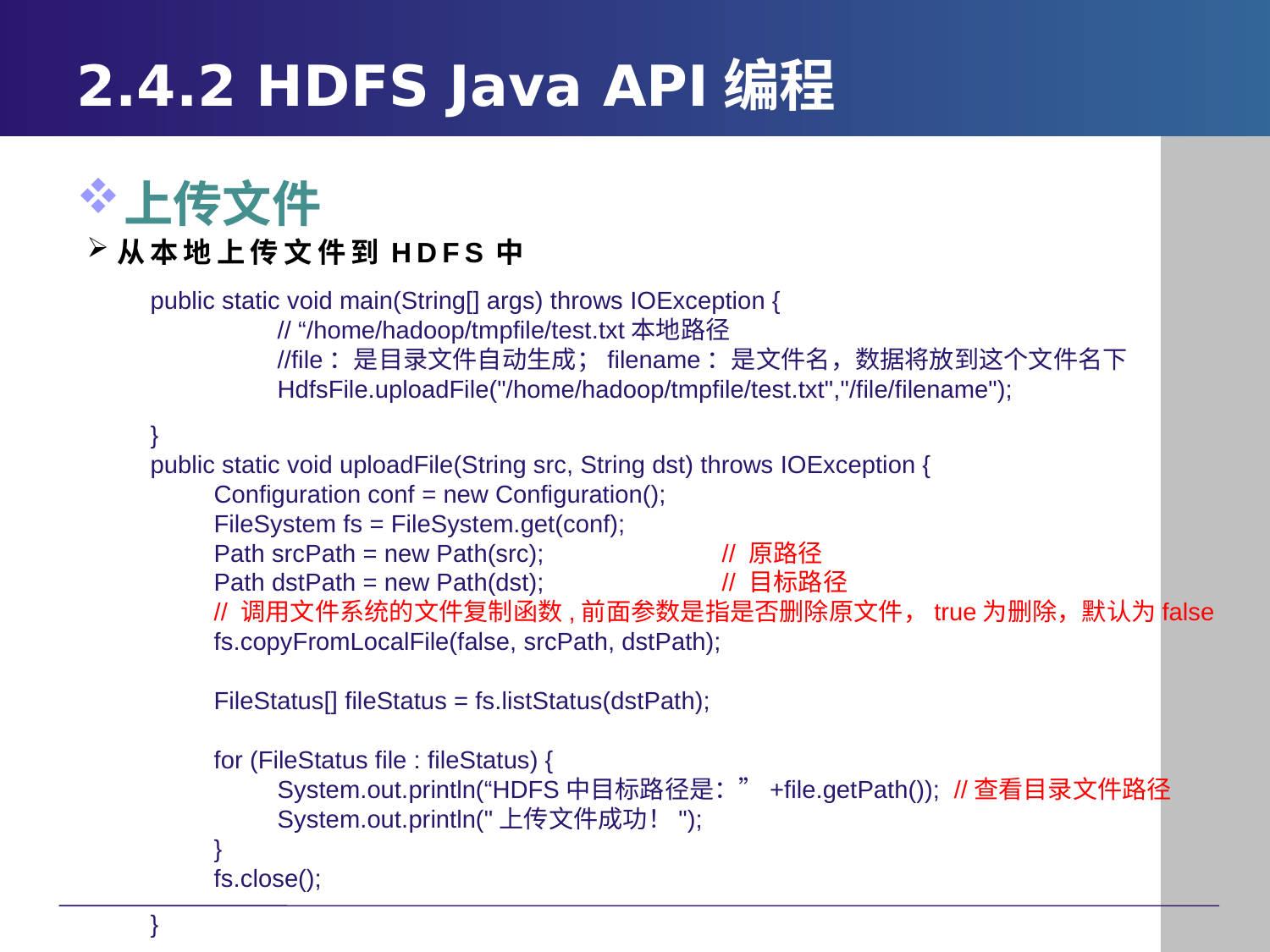

# 2.4.2 HDFS Java API编程
上传文件

从本地上传文件到HDFS中
public static void main(String[] args) throws IOException {
	// “/home/hadoop/tmpfile/test.txt本地路径
	//file：是目录文件自动生成；filename：是文件名，数据将放到这个文件名下
	HdfsFile.uploadFile("/home/hadoop/tmpfile/test.txt","/file/filename");
}
public static void uploadFile(String src, String dst) throws IOException {
Configuration conf = new Configuration();
FileSystem fs = FileSystem.get(conf);
Path srcPath = new Path(src); 		// 原路径
Path dstPath = new Path(dst); 		// 目标路径
// 调用文件系统的文件复制函数,前面参数是指是否删除原文件，true为删除，默认为false
fs.copyFromLocalFile(false, srcPath, dstPath);

FileStatus[] fileStatus = fs.listStatus(dstPath);

for (FileStatus file : fileStatus) {
System.out.println(“HDFS中目标路径是：”+file.getPath());  //查看目录文件路径
System.out.println("上传文件成功！");
}
fs.close();
}